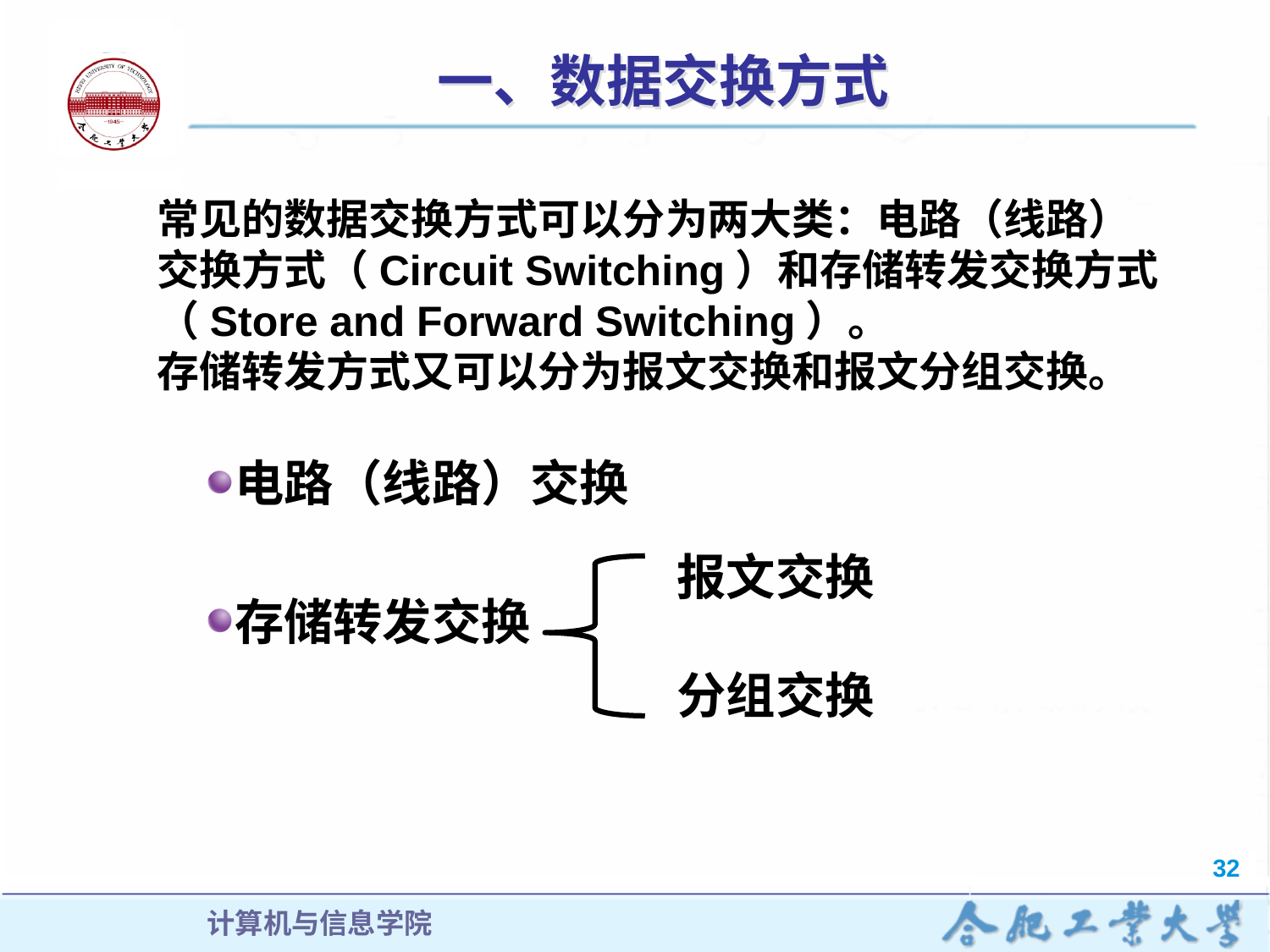

# 一、数据交换方式
常见的数据交换方式可以分为两大类：电路（线路）交换方式（Circuit Switching）和存储转发交换方式（Store and Forward Switching）。
存储转发方式又可以分为报文交换和报文分组交换。
电路（线路）交换

存储转发交换
报文交换

分组交换